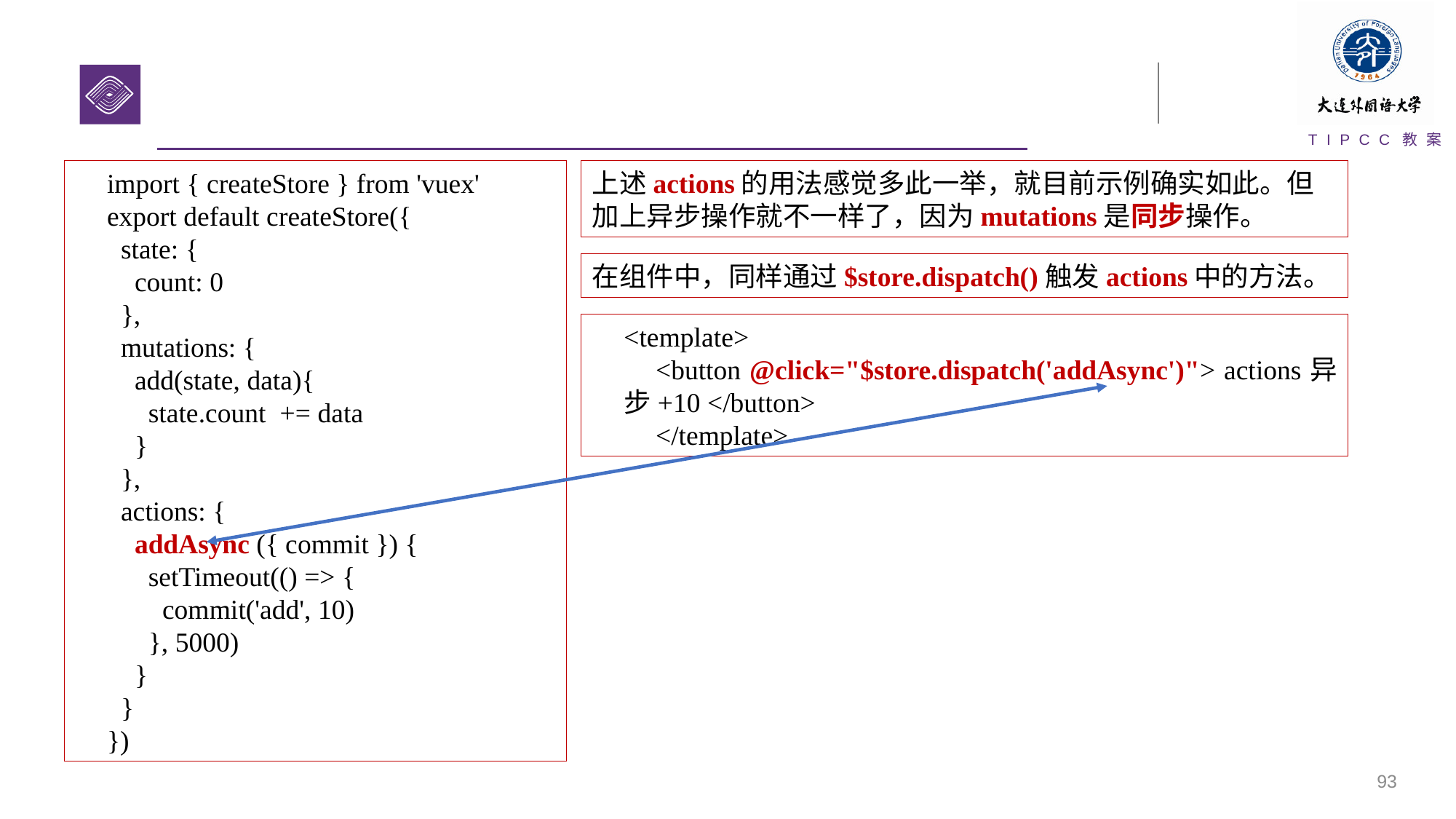

import { createStore } from 'vuex'
export default createStore({
  state: {
    count: 0
  },
  mutations: {
    add(state, data){
      state.count  += data
    }
  },
  actions: {
    addAsync ({ commit }) {
      setTimeout(() => {
        commit('add', 10)
      }, 5000)
    }
  }
})
上述actions的用法感觉多此一举，就目前示例确实如此。但加上异步操作就不一样了，因为mutations是同步操作。
在组件中，同样通过$store.dispatch()触发actions中的方法。
<template>
<button @click="$store.dispatch('addAsync')"> actions异步+10 </button>
</template>
93